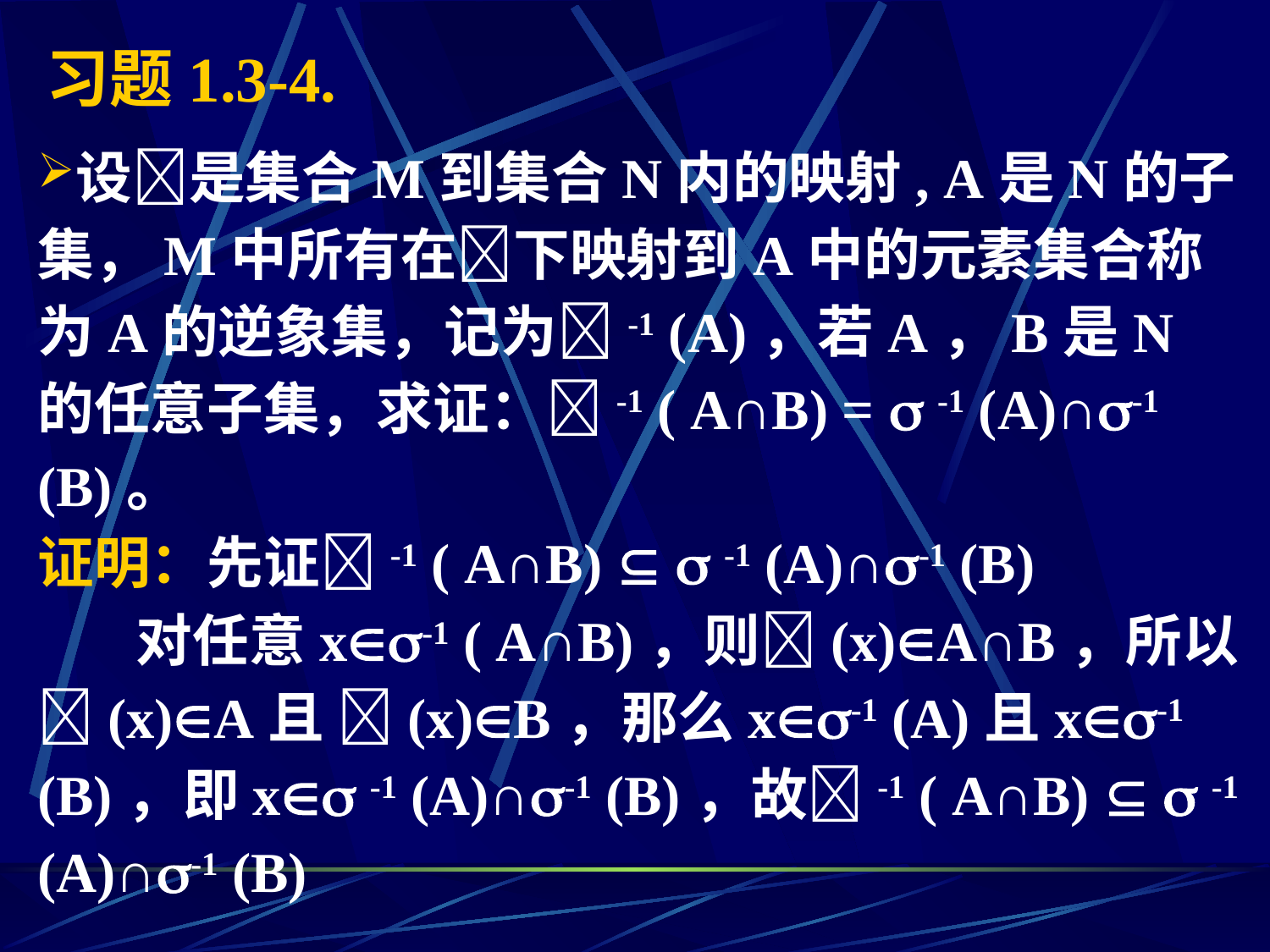

# 习题1.3-4.
设σ是集合M到集合N内的映射, A是N的子集，M中所有在σ下映射到A中的元素集合称为A的逆象集，记为σ-1 (A)，若A，B是N的任意子集，求证：σ-1 ( A∩B) = σ -1 (A)∩σ-1 (B)。
证明：先证σ-1 ( A∩B) ⊆ σ -1 (A)∩σ-1 (B)
      对任意x∈σ-1 ( A∩B)，则σ(x)∈A∩B，所以σ(x)∈A且 σ(x)∈B，那么x∈σ-1 (A)且x∈σ-1 (B)，即x∈σ -1 (A)∩σ-1 (B)，故σ-1 ( A∩B) ⊆ σ -1 (A)∩σ-1 (B)